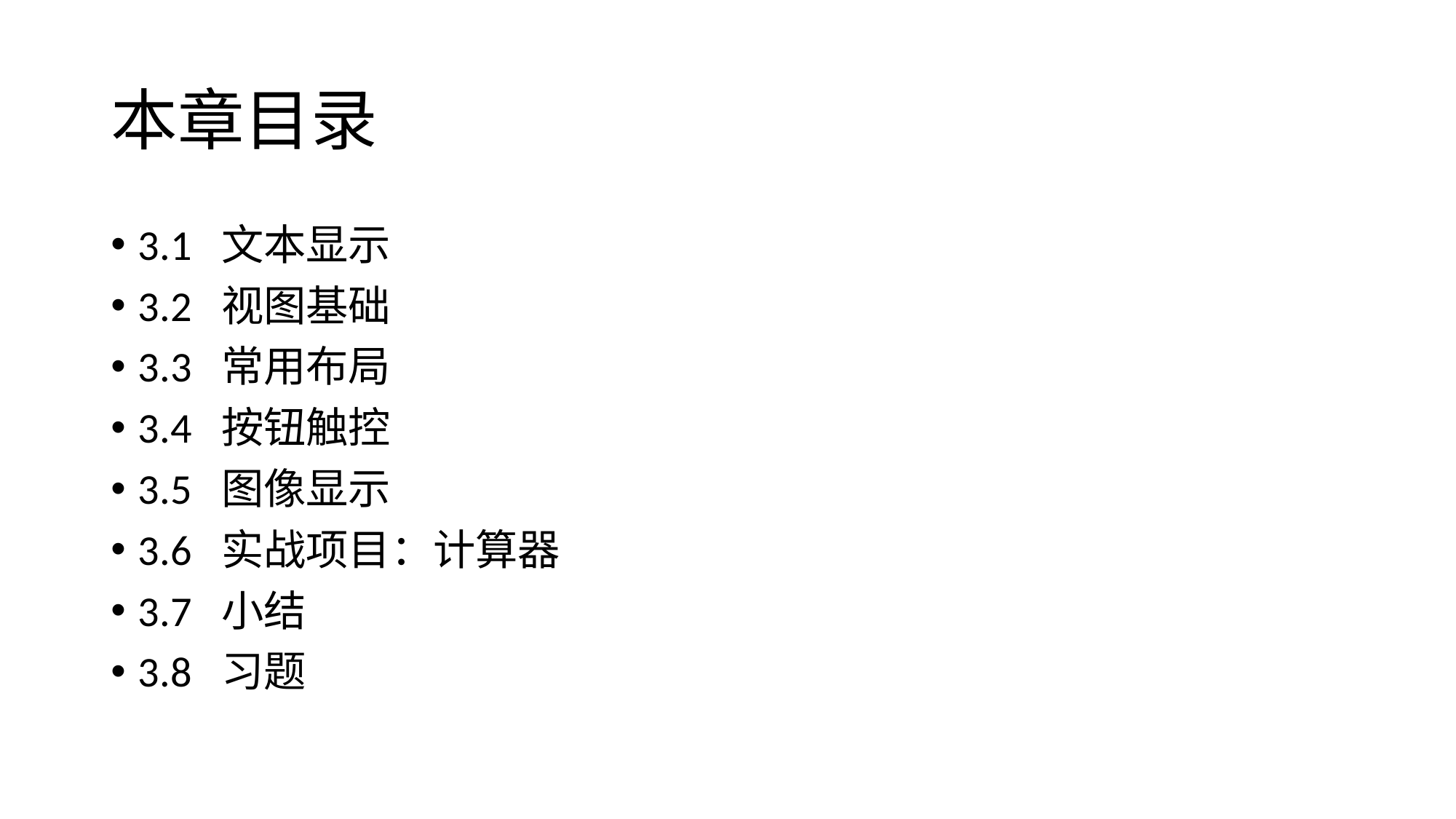

# 本章目录
3.1  文本显示
3.2  视图基础
3.3  常用布局
3.4  按钮触控
3.5  图像显示
3.6  实战项目：计算器
3.7  小结
3.8  习题